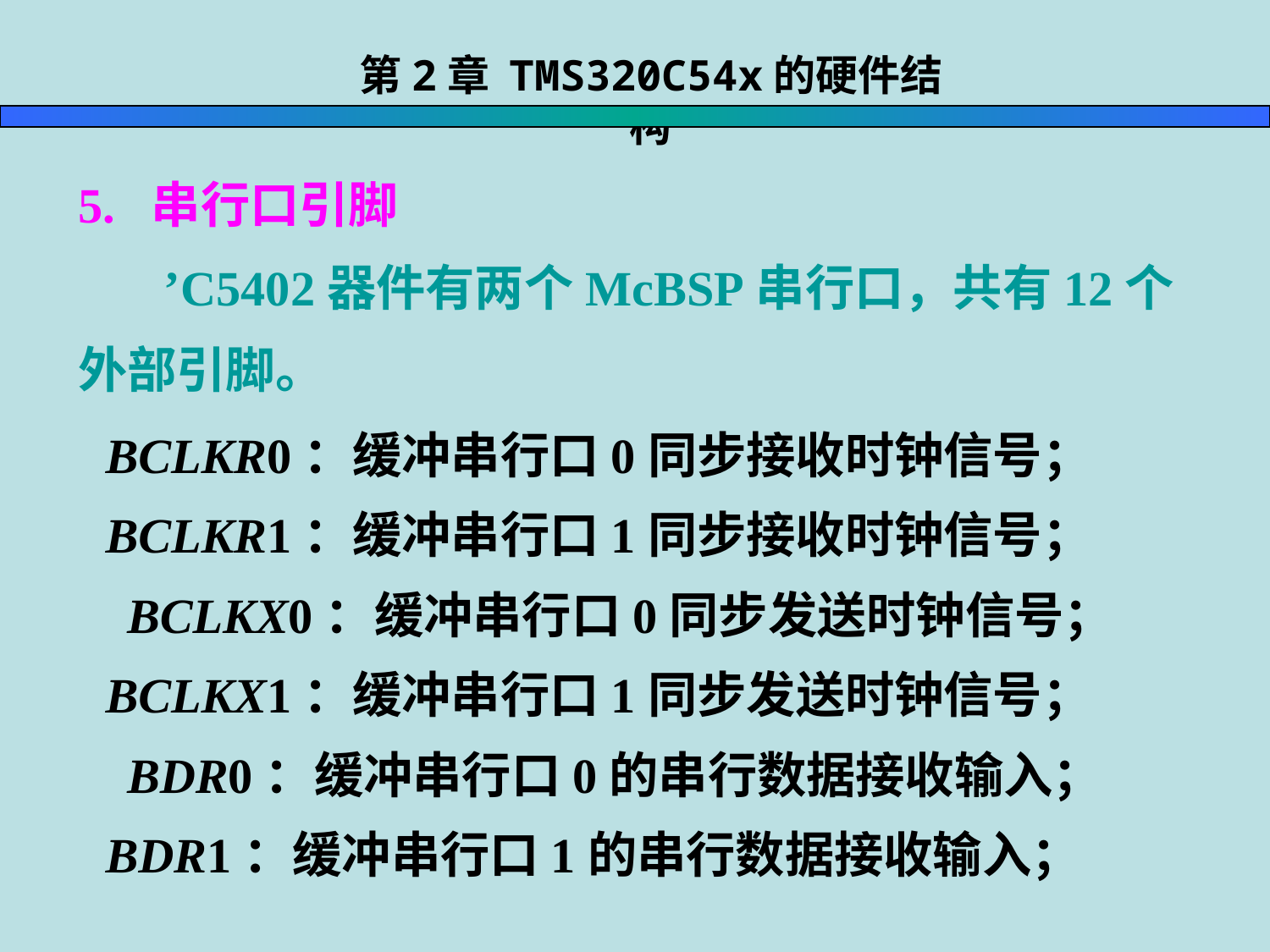

第2章 TMS320C54x的硬件结构

5.  串行口引脚
       ’C5402器件有两个McBSP串行口，共有12个外部引脚。
  BCLKR0：缓冲串行口0同步接收时钟信号；
  BCLKR1：缓冲串行口1同步接收时钟信号；
    BCLKX0：缓冲串行口0同步发送时钟信号；
  BCLKX1：缓冲串行口1同步发送时钟信号；
    BDR0：缓冲串行口0的串行数据接收输入；
  BDR1：缓冲串行口1的串行数据接收输入；
31